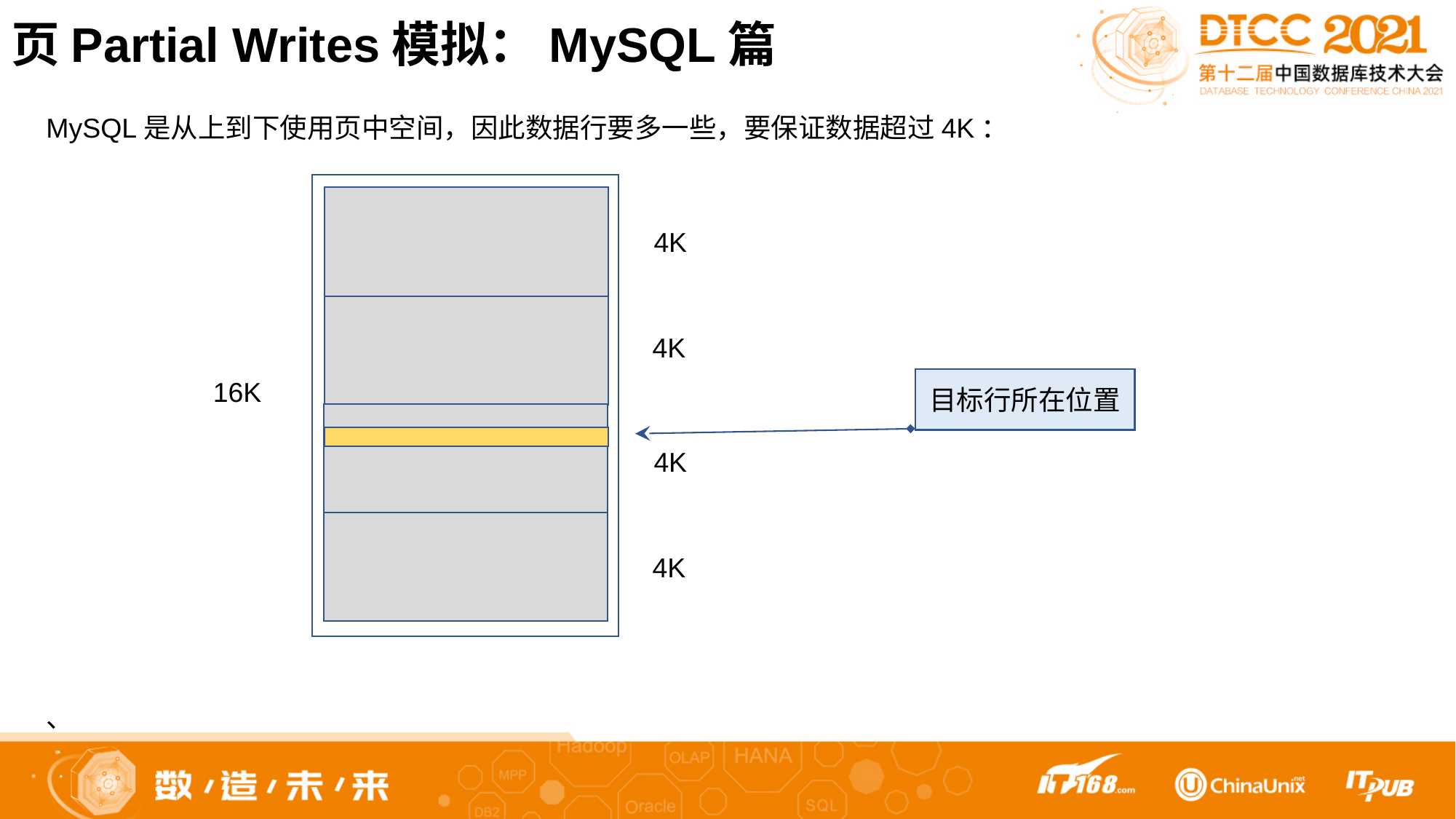

页Partial Writes模拟：MySQL篇
MySQL是从上到下使用页中空间，因此数据行要多一些，要保证数据超过4K：

、

4K

4K
16K
目标行所在位置

4K

4K